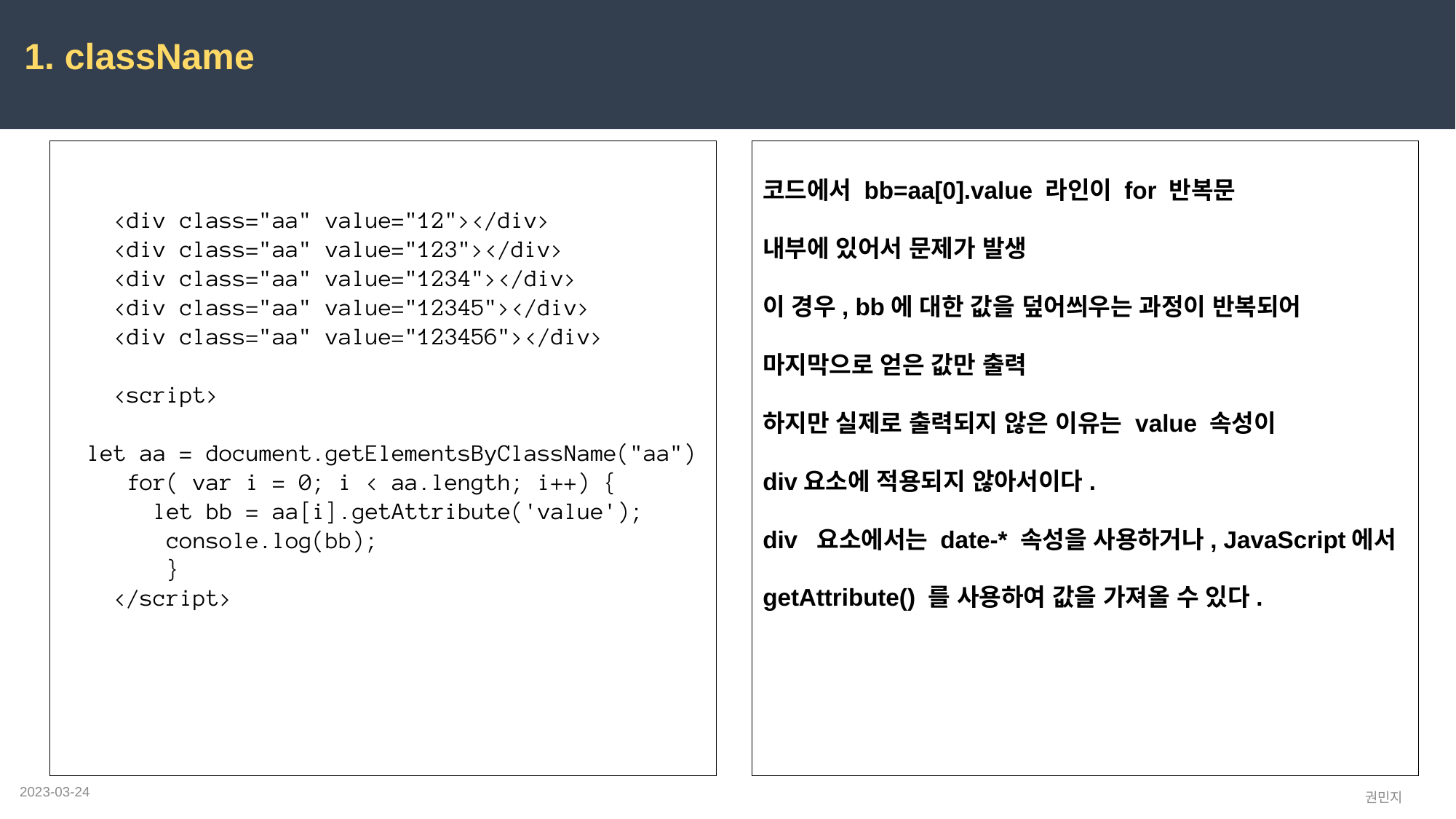

1. className

    <div class="aa" value="12"></div>
    <div class="aa" value="123"></div>
    <div class="aa" value="1234"></div>
    <div class="aa" value="12345"></div>
    <div class="aa" value="123456"></div>
    <script>

  let aa = document.getElementsByClassName("aa")
     for( var i = 0; i < aa.length; i++) {
       let bb = aa[i].getAttribute('value');
        console.log(bb);
        }
    </script>
코드에서 bb=aa[0].value 라인이 for 반복문
내부에 있어서 문제가 발생
이 경우, bb에 대한 값을 덮어씌우는 과정이 반복되어
마지막으로 얻은 값만 출력
하지만 실제로 출력되지 않은 이유는 value 속성이
div요소에 적용되지 않아서이다.
div  요소에서는 date-* 속성을 사용하거나, JavaScript에서 getAttribute() 를 사용하여 값을 가져올 수 있다.
2023-03-24
권민지